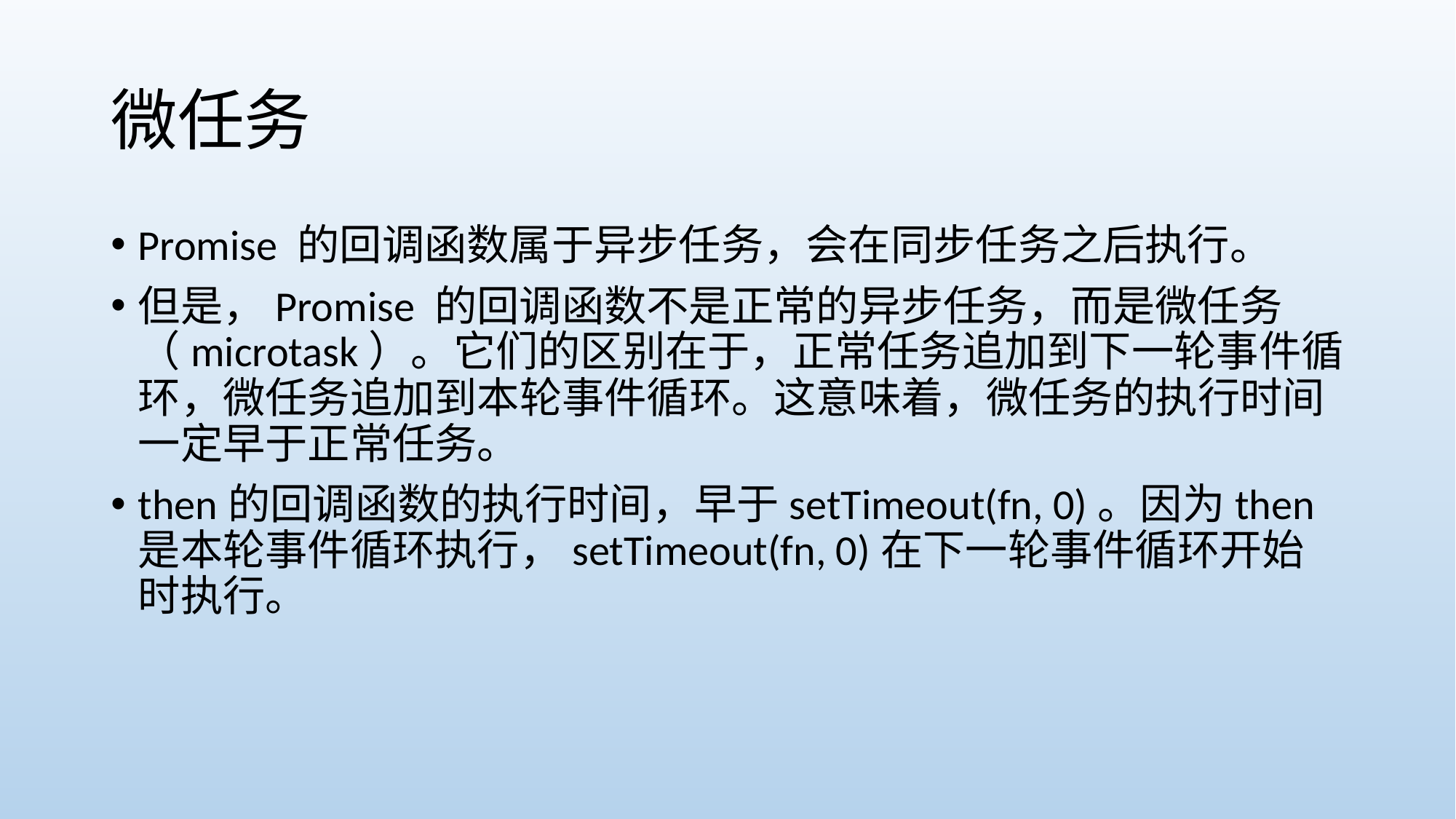

# 微任务
Promise 的回调函数属于异步任务，会在同步任务之后执行。
但是，Promise 的回调函数不是正常的异步任务，而是微任务（microtask）。它们的区别在于，正常任务追加到下一轮事件循环，微任务追加到本轮事件循环。这意味着，微任务的执行时间一定早于正常任务。
then的回调函数的执行时间，早于setTimeout(fn, 0)。因为then是本轮事件循环执行，setTimeout(fn, 0)在下一轮事件循环开始时执行。